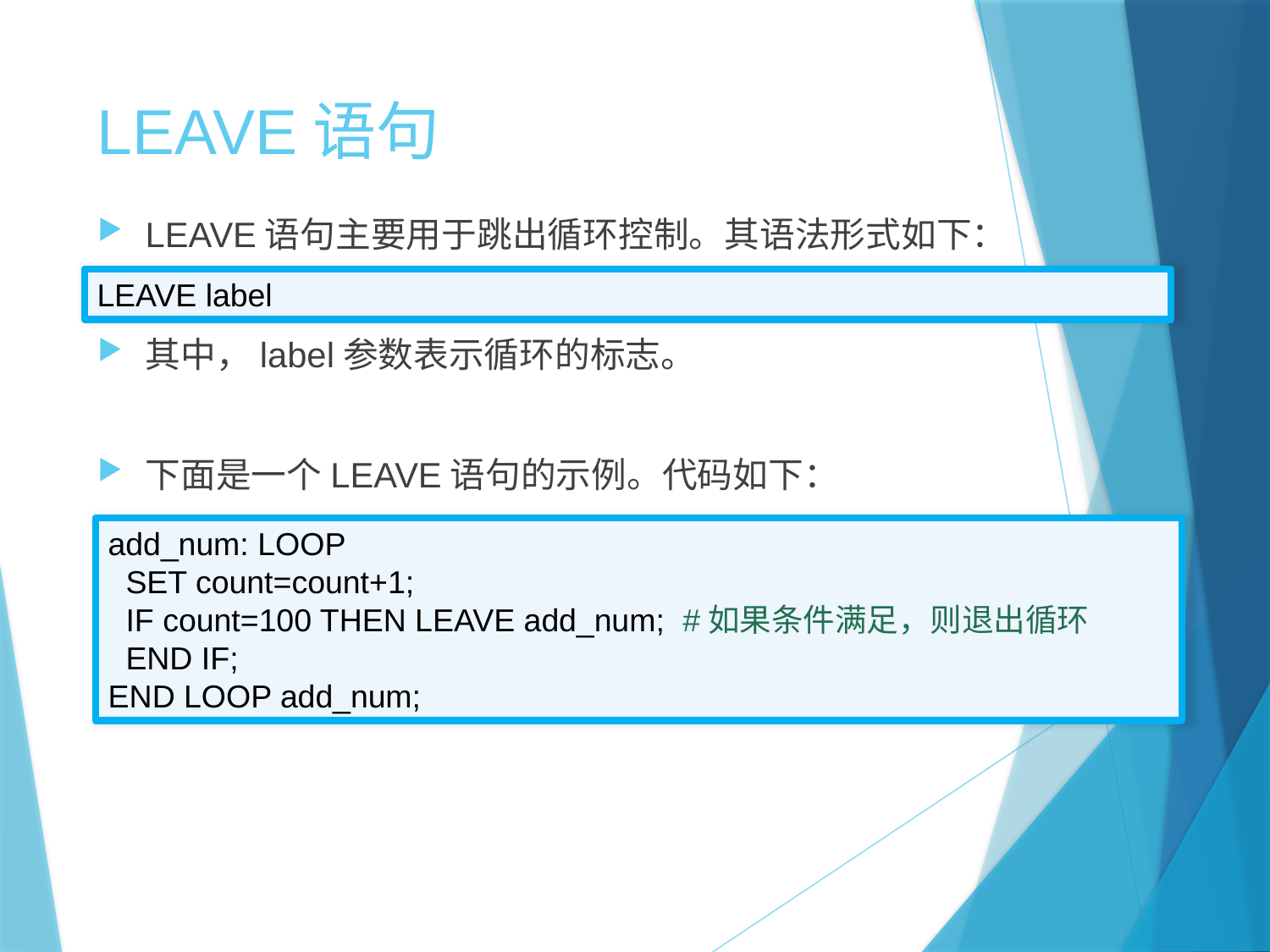

# LEAVE语句
LEAVE语句主要用于跳出循环控制。其语法形式如下：

其中，label参数表示循环的标志。

下面是一个LEAVE语句的示例。代码如下：
LEAVE label
add_num: LOOP
  SET count=count+1;
  IF count=100 THEN LEAVE add_num;  #如果条件满足，则退出循环
  END IF;
END LOOP add_num;